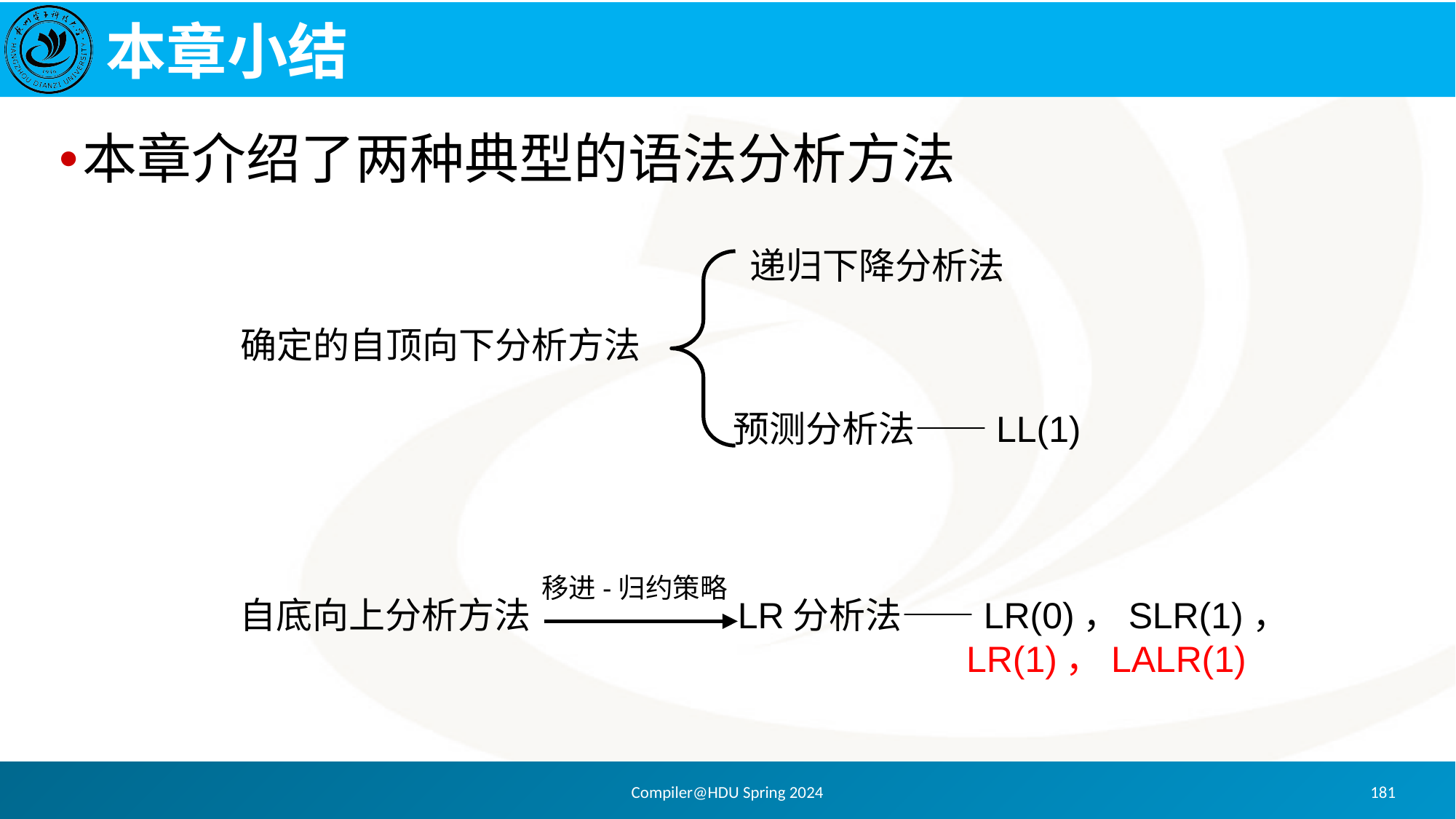

# 本章小结
本章介绍了两种典型的语法分析方法
递归下降分析法

确定的自顶向下分析方法
预测分析法——LL(1)
移进-归约策略
LR分析法——LR(0)，SLR(1)，
		 LR(1)，LALR(1)
自底向上分析方法
Compiler@HDU Spring 2024
181